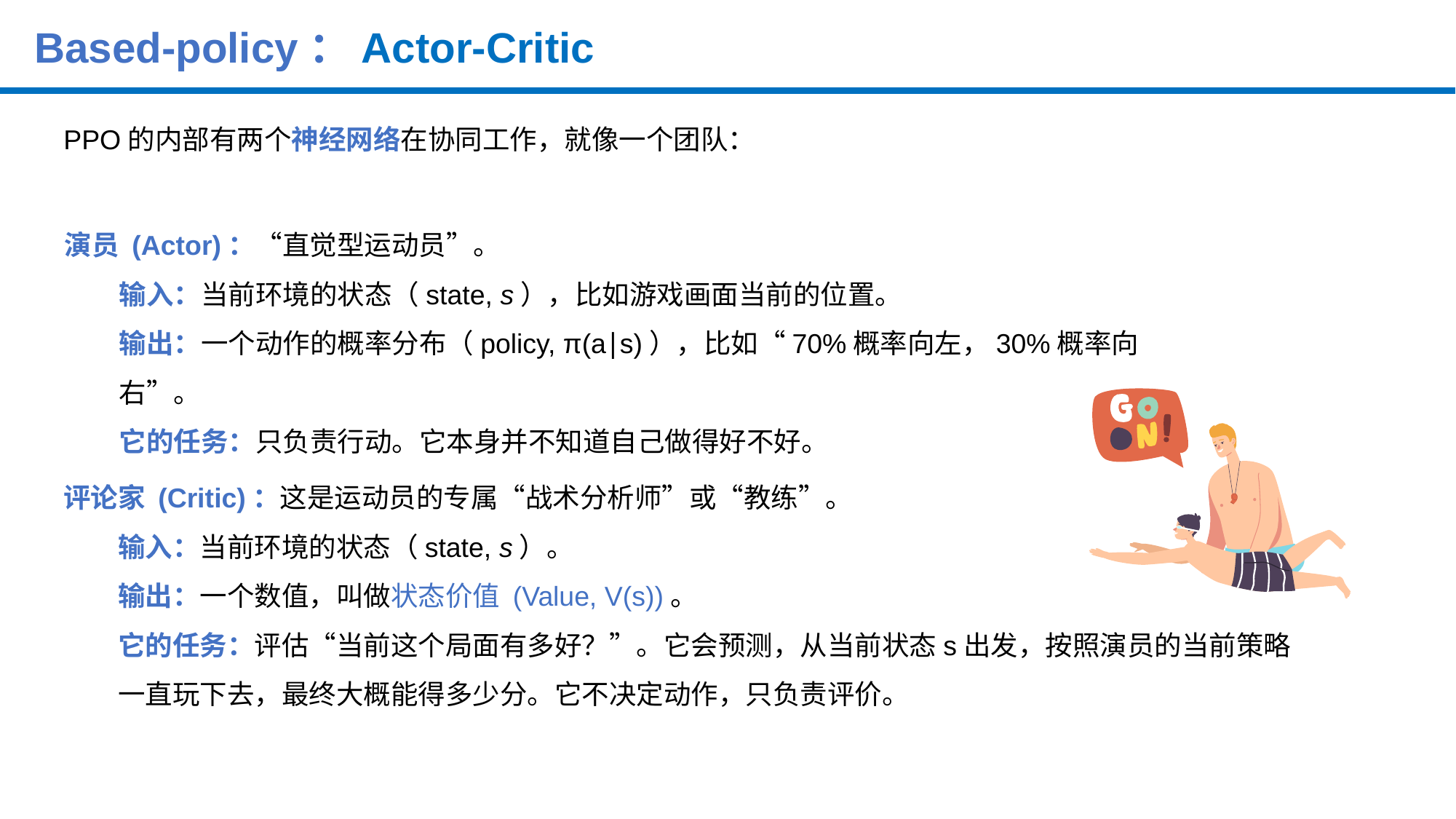

# Based-policy：Actor-Critic
PPO的内部有两个神经网络在协同工作，就像一个团队：
演员 (Actor)：“直觉型运动员”。
输入：当前环境的状态（state, s），比如游戏画面当前的位置。
输出：一个动作的概率分布（policy, π(a∣s)），比如“70%概率向左，30%概率向右”。
它的任务：只负责行动。它本身并不知道自己做得好不好。

评论家 (Critic)：这是运动员的专属“战术分析师”或“教练”。
输入：当前环境的状态（state, s）。
输出：一个数值，叫做状态价值 (Value, V(s))。
它的任务：评估“当前这个局面有多好？”。它会预测，从当前状态s出发，按照演员的当前策略一直玩下去，最终大概能得多少分。它不决定动作，只负责评价。